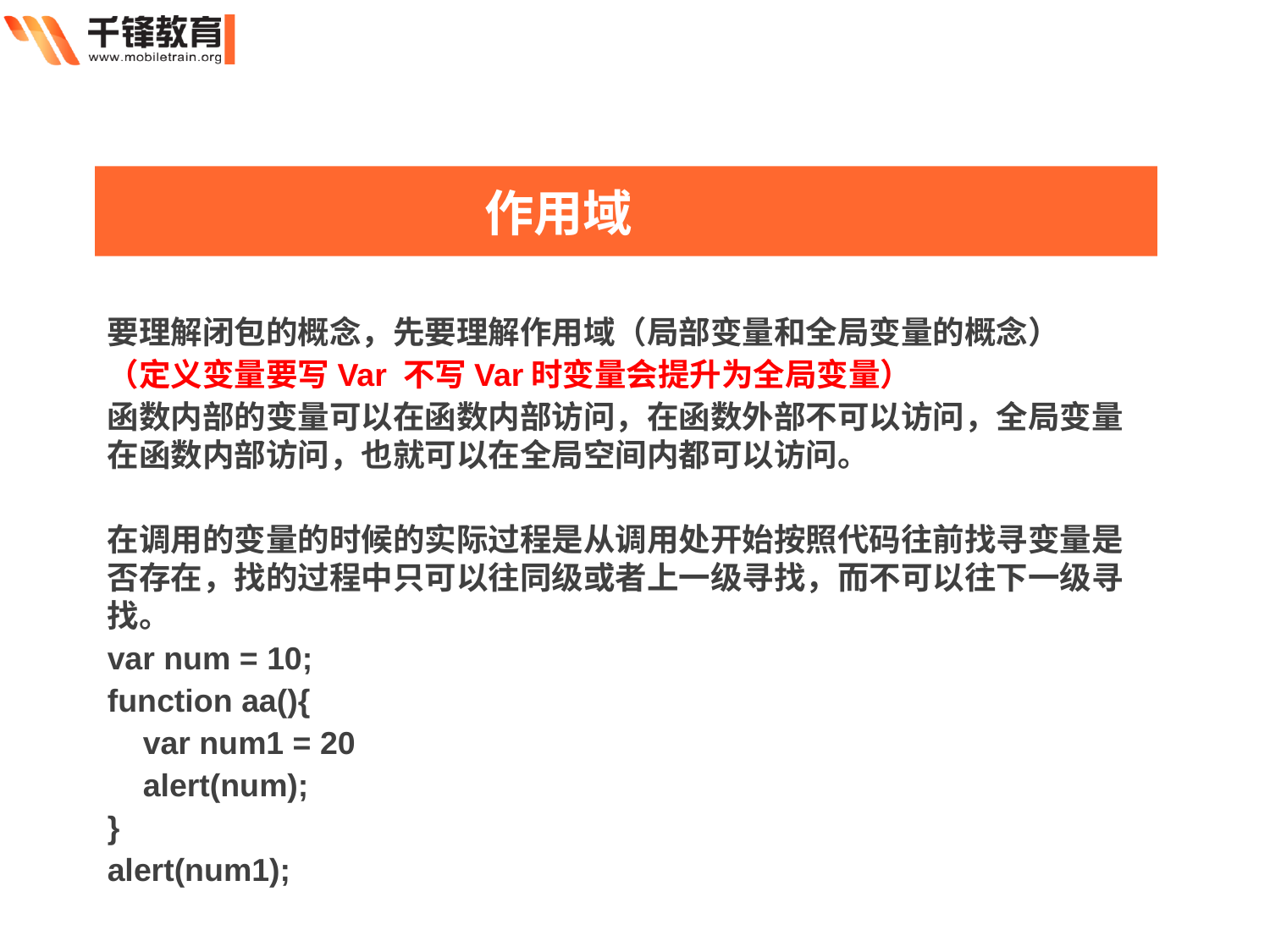

作用域
要理解闭包的概念，先要理解作用域（局部变量和全局变量的概念）
（定义变量要写Var 不写Var时变量会提升为全局变量）
函数内部的变量可以在函数内部访问，在函数外部不可以访问，全局变量在函数内部访问，也就可以在全局空间内都可以访问。

在调用的变量的时候的实际过程是从调用处开始按照代码往前找寻变量是否存在，找的过程中只可以往同级或者上一级寻找，而不可以往下一级寻找。
var num = 10;
function aa(){
    var num1 = 20
    alert(num);
}
alert(num1);